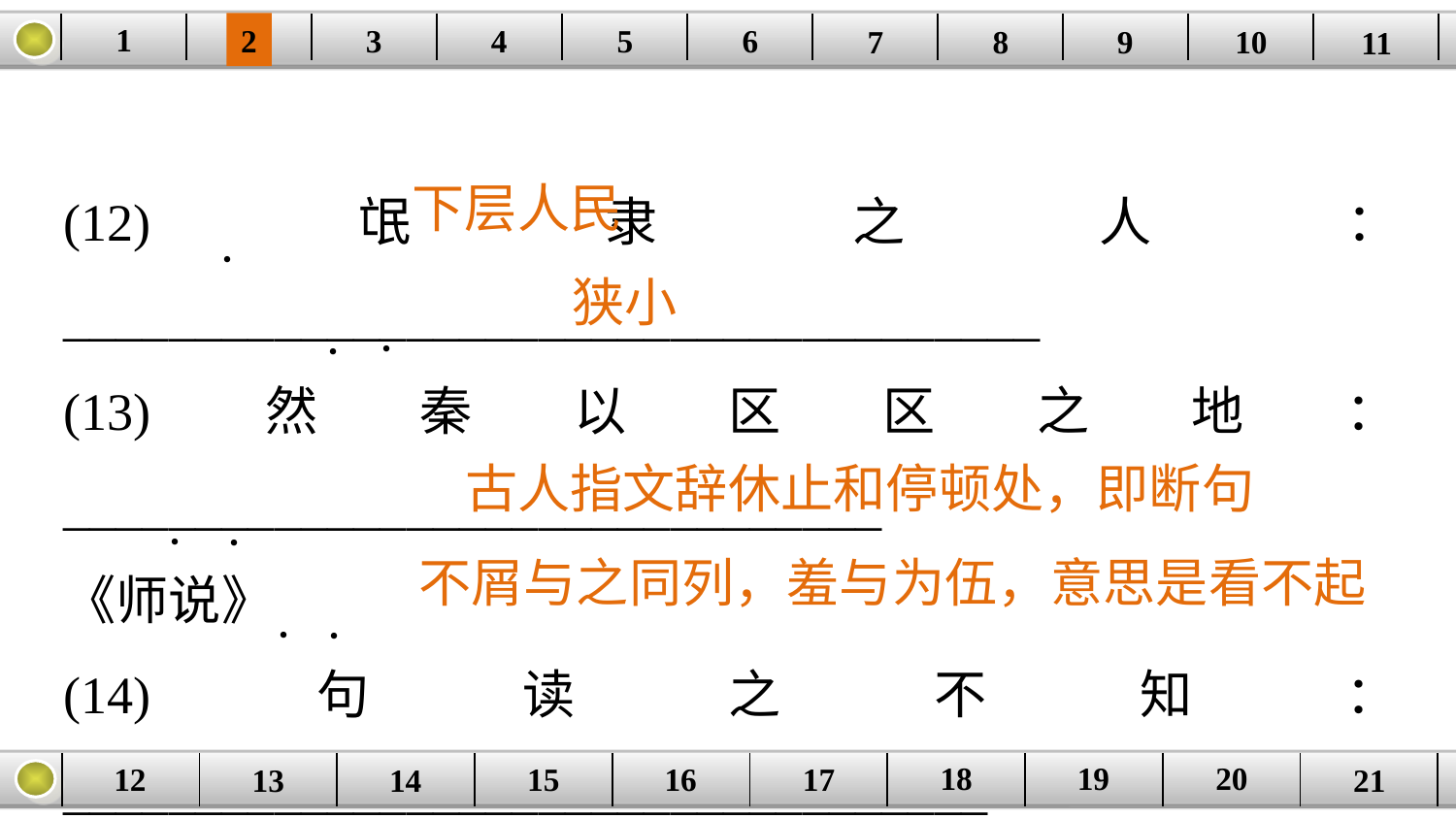

1
2
3
4
|  |  |  |  |  |  |  |  |  |  |  |
| --- | --- | --- | --- | --- | --- | --- | --- | --- | --- | --- |
5
6
7
8
9
10
11

(12)氓隶之人：_____________________________________
(13)然秦以区区之地：_______________________________
《师说》
(14)句读之不知：___________________________________
(15)君子不齿：_____________________________________
下层人民
·
狭小
·
·
古人指文辞休止和停顿处，即断句
·
·
不屑与之同列，羞与为伍，意思是看不起
·
·
20
19

18
17
16
12
15
14
|  |  |  |  |  |  |  |  |  |  |
| --- | --- | --- | --- | --- | --- | --- | --- | --- | --- |
13
21